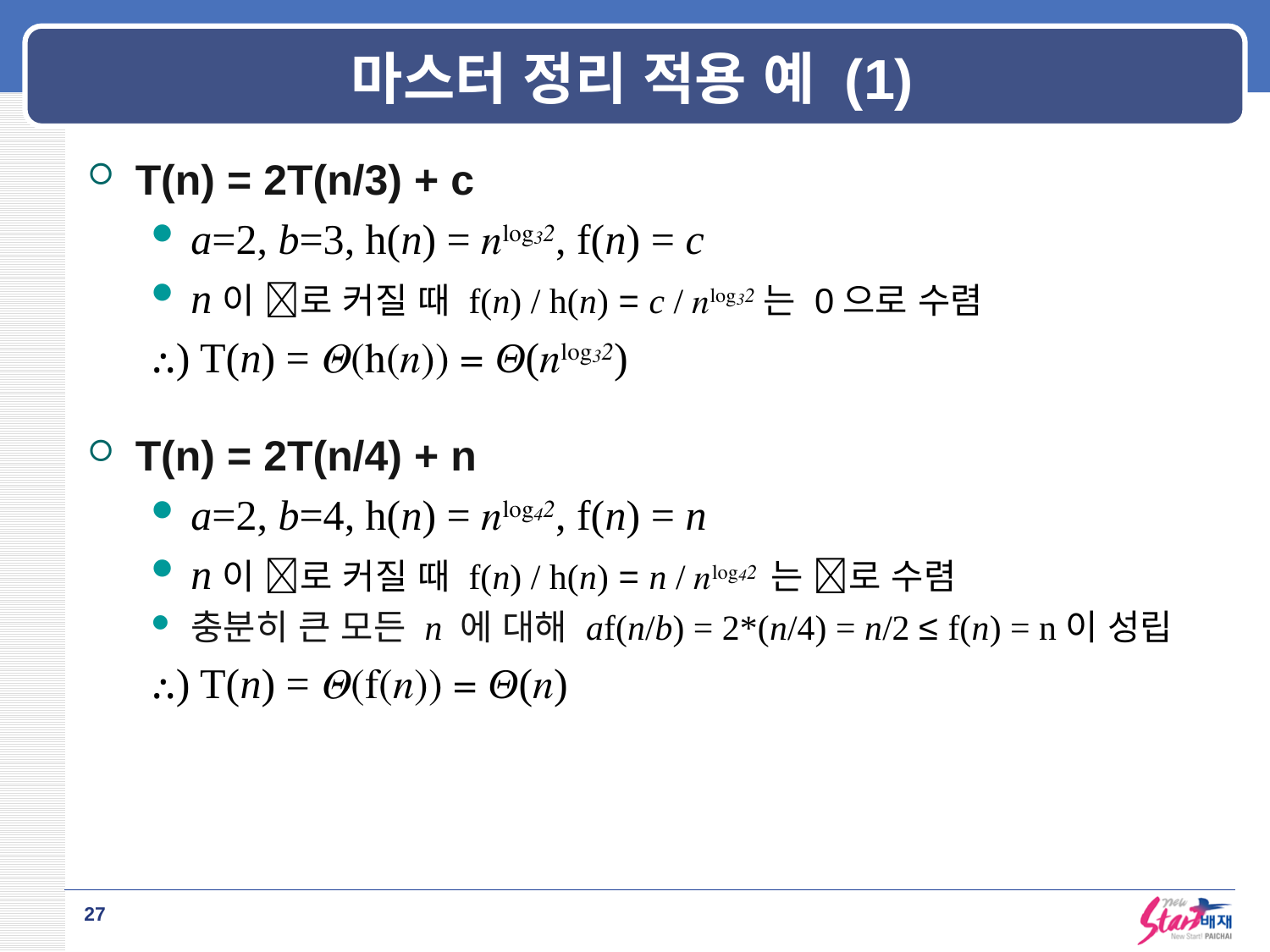

# 마스터 정리 적용 예 (1)
T(n) = 2T(n/3) + c
a=2, b=3, h(n) = nlog32, f(n) = c
n이 ∞로 커질 때 f(n) / h(n) = c / nlog32는 0으로 수렴
⸫) T(n) = Θ(h(n)) = Θ(nlog32)

T(n) = 2T(n/4) + n
a=2, b=4, h(n) = nlog42, f(n) = n
n이 ∞로 커질 때 f(n) / h(n) = n / nlog42 는 ∞로 수렴
충분히 큰 모든 n 에 대해 af(n/b) = 2*(n/4) = n/2 ≤ f(n) = n이 성립
⸫) T(n) = Θ(f(n)) = Θ(n)
27